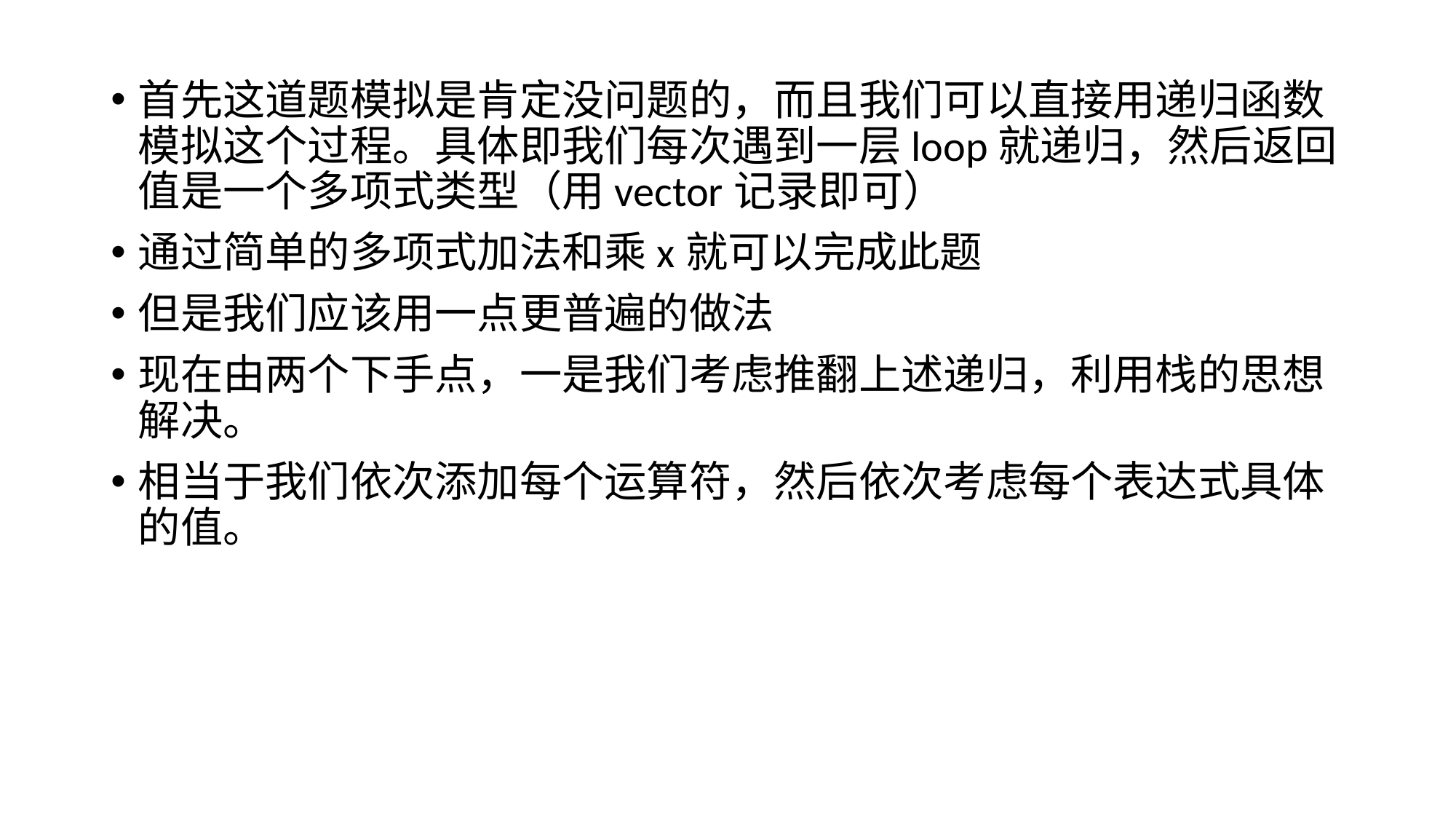

首先这道题模拟是肯定没问题的，而且我们可以直接用递归函数模拟这个过程。具体即我们每次遇到一层loop就递归，然后返回值是一个多项式类型（用vector记录即可）
通过简单的多项式加法和乘x就可以完成此题
但是我们应该用一点更普遍的做法
现在由两个下手点，一是我们考虑推翻上述递归，利用栈的思想解决。
相当于我们依次添加每个运算符，然后依次考虑每个表达式具体的值。